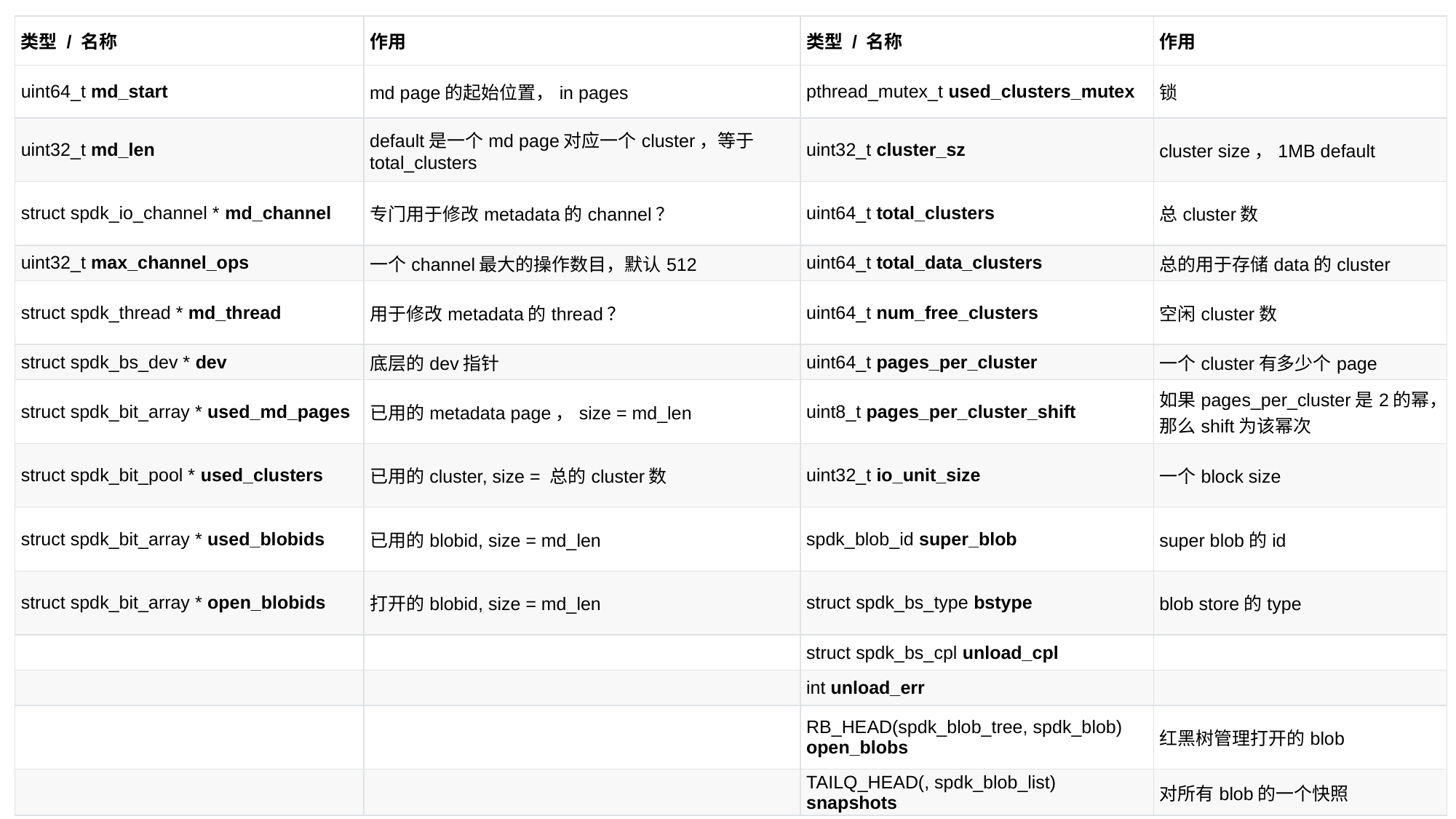

| 类型 / 名称 | 作用 | 类型 / 名称 | 作用 |
| --- | --- | --- | --- |
| uint64\_t md\_start | md page的起始位置，in pages | pthread\_mutex\_t used\_clusters\_mutex | 锁 |
| uint32\_t md\_len | default是一个md page对应一个cluster，等于total\_clusters | uint32\_t cluster\_sz | cluster size，1MB default |
| struct spdk\_io\_channel \* md\_channel | 专门用于修改metadata的channel？ | uint64\_t total\_clusters | 总cluster数 |
| uint32\_t max\_channel\_ops | 一个channel最大的操作数目，默认512 | uint64\_t total\_data\_clusters | 总的用于存储data的cluster |
| struct spdk\_thread \* md\_thread | 用于修改metadata的thread？ | uint64\_t num\_free\_clusters | 空闲cluster数 |
| struct spdk\_bs\_dev \* dev | 底层的dev指针 | uint64\_t pages\_per\_cluster | 一个cluster有多少个page |
| struct spdk\_bit\_array \* used\_md\_pages | 已用的metadata page，size = md\_len | uint8\_t pages\_per\_cluster\_shift | 如果pages\_per\_cluster是2的幂，那么shift为该幂次 |
| struct spdk\_bit\_pool \* used\_clusters | 已用的cluster, size = 总的cluster数 | uint32\_t io\_unit\_size | 一个block size |
| struct spdk\_bit\_array \* used\_blobids | 已用的blobid, size = md\_len | spdk\_blob\_id super\_blob | super blob的id |
| struct spdk\_bit\_array \* open\_blobids | 打开的blobid, size = md\_len | struct spdk\_bs\_type bstype | blob store的type |
|  |  | struct spdk\_bs\_cpl unload\_cpl |  |
|  |  | int unload\_err |  |
|  |  | RB\_HEAD(spdk\_blob\_tree, spdk\_blob) open\_blobs | 红黑树管理打开的blob |
|  |  | TAILQ\_HEAD(, spdk\_blob\_list) snapshots | 对所有blob的一个快照 |